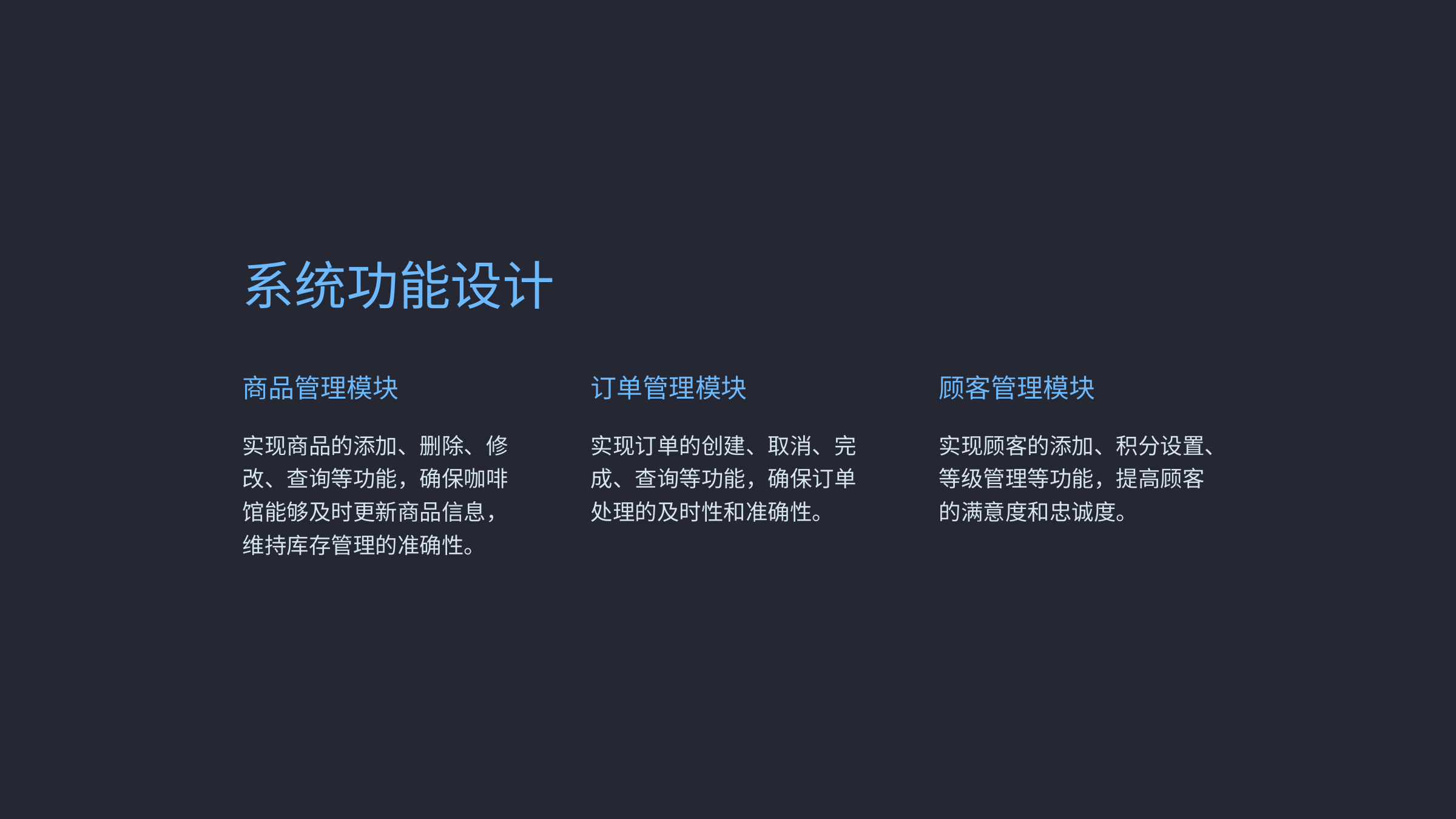

系统功能设计
商品管理模块
订单管理模块
顾客管理模块
实现商品的添加、删除、修改、查询等功能，确保咖啡馆能够及时更新商品信息，维持库存管理的准确性。
实现订单的创建、取消、完成、查询等功能，确保订单处理的及时性和准确性。
实现顾客的添加、积分设置、等级管理等功能，提高顾客的满意度和忠诚度。